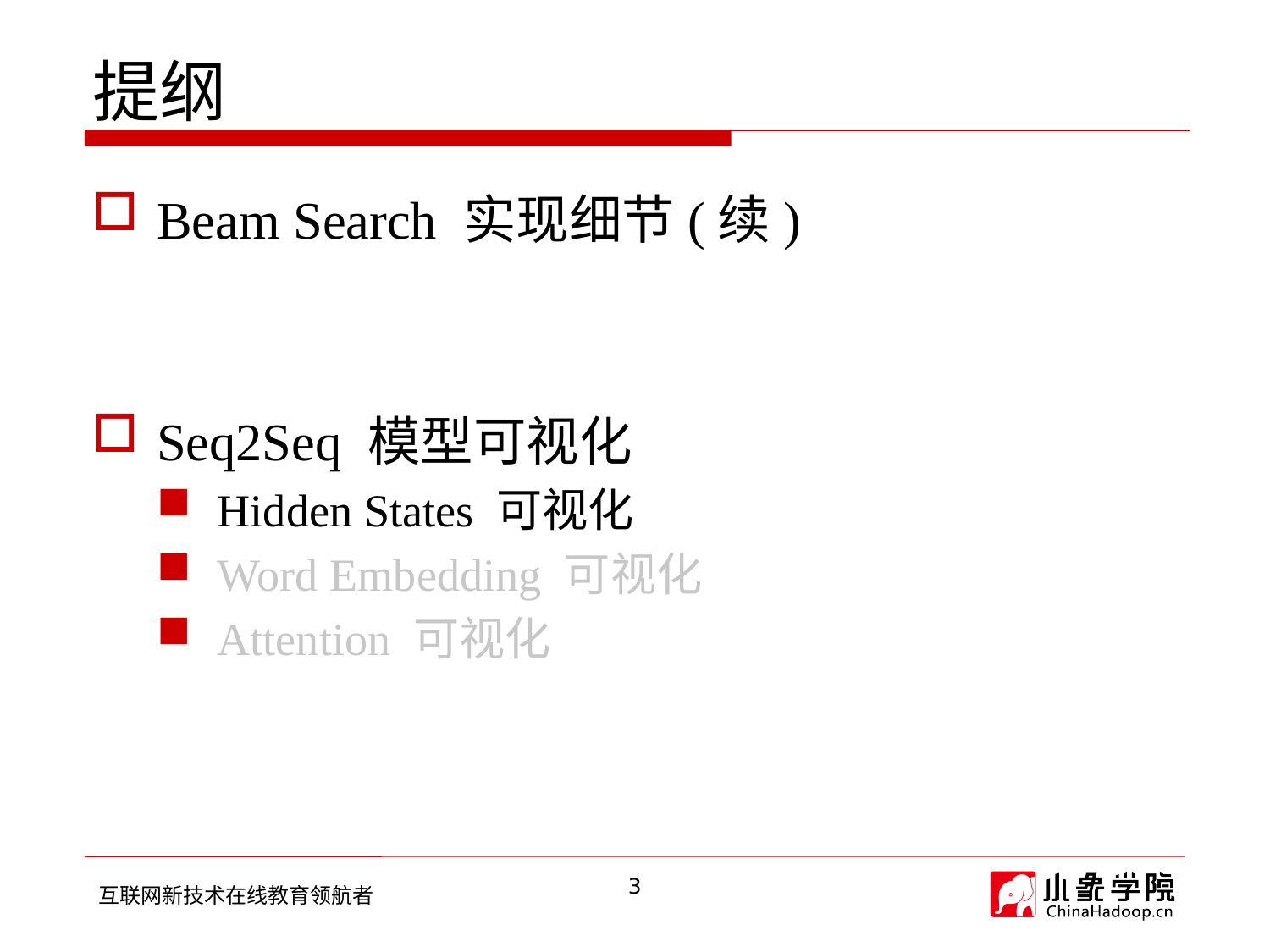

# 提纲
Beam Search 实现细节(续)

Seq2Seq 模型可视化
Hidden States 可视化
Word Embedding 可视化
Attention 可视化

3